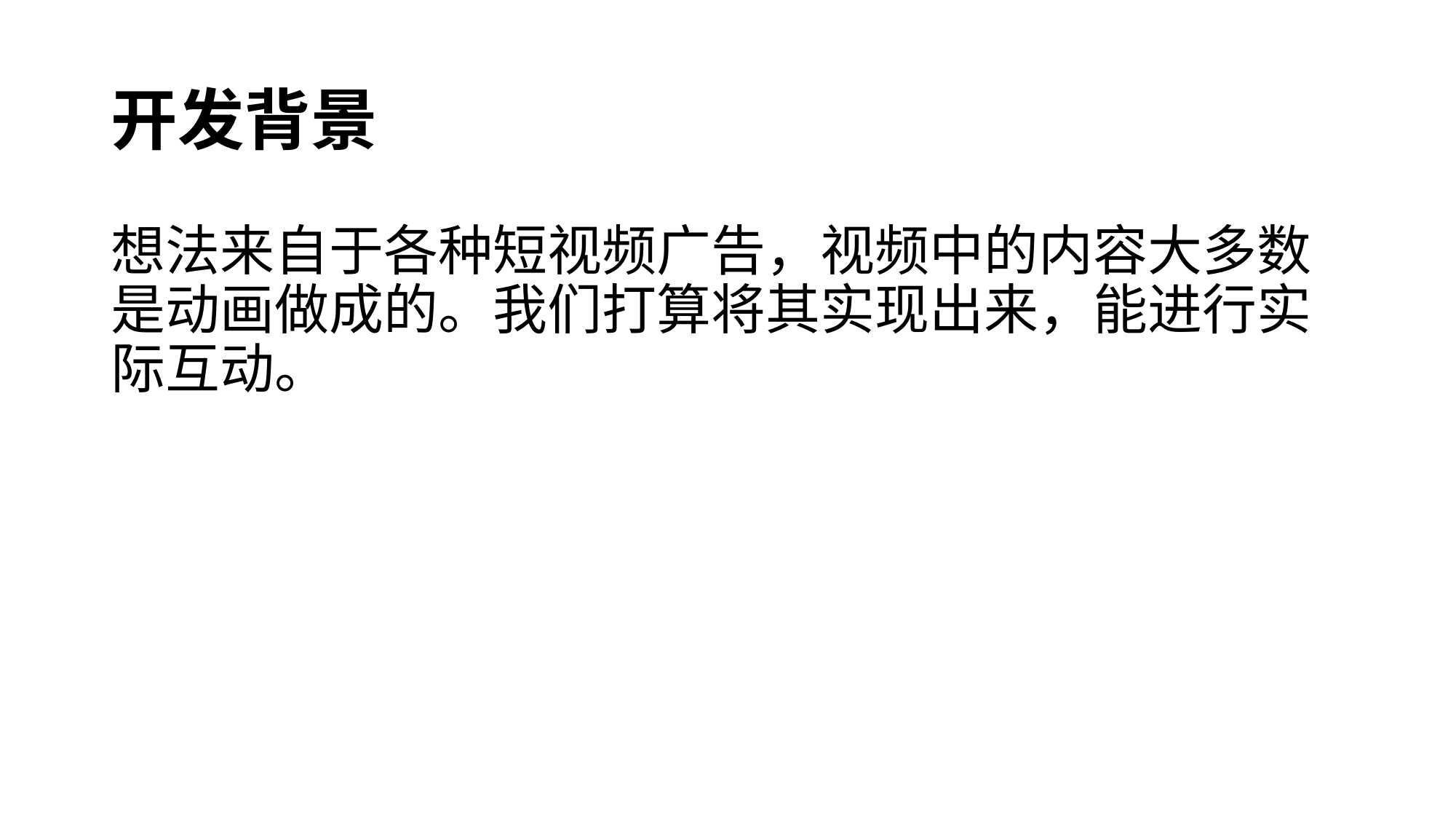

# 开发背景
想法来自于各种短视频广告，视频中的内容大多数是动画做成的。我们打算将其实现出来，能进行实际互动。